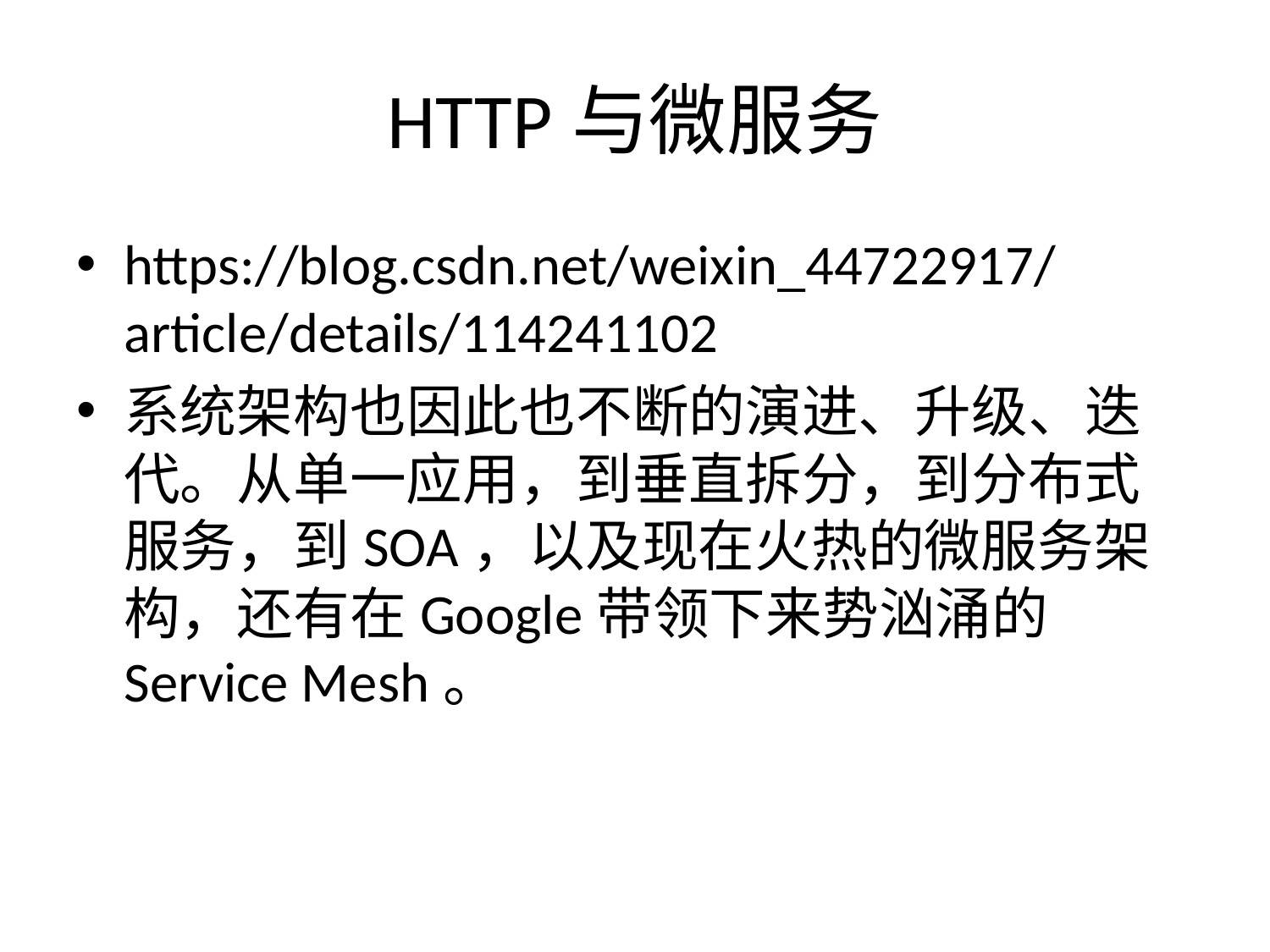

# HTTP与微服务
https://blog.csdn.net/weixin_44722917/article/details/114241102
系统架构也因此也不断的演进、升级、迭代。从单一应用，到垂直拆分，到分布式服务，到SOA，以及现在火热的微服务架构，还有在Google带领下来势汹涌的Service Mesh。